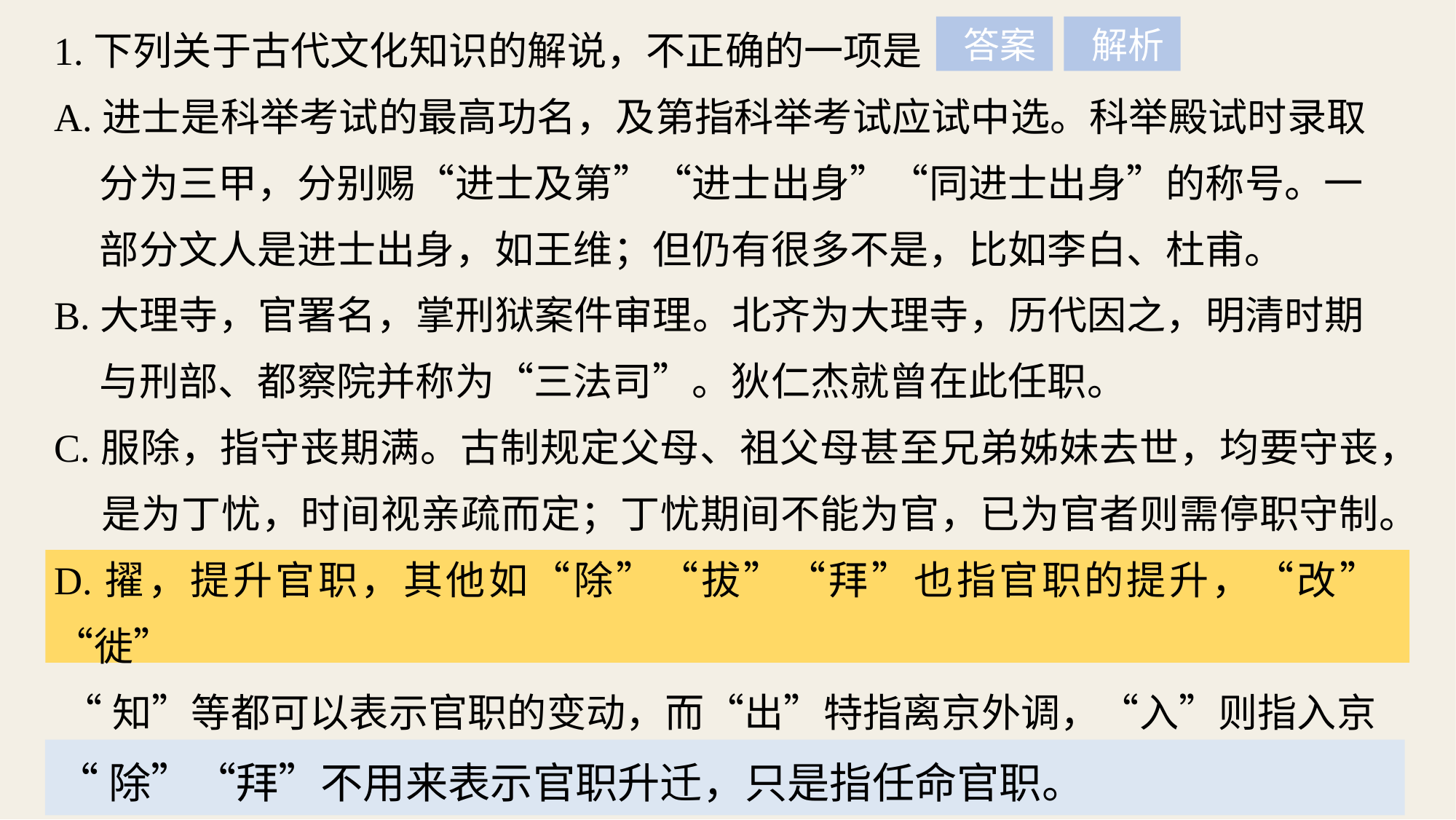

1.下列关于古代文化知识的解说，不正确的一项是
A.进士是科举考试的最高功名，及第指科举考试应试中选。科举殿试时录取
    分为三甲，分别赐“进士及第”“进士出身”“同进士出身”的称号。一
    部分文人是进士出身，如王维；但仍有很多不是，比如李白、杜甫。
B.大理寺，官署名，掌刑狱案件审理。北齐为大理寺，历代因之，明清时期
    与刑部、都察院并称为“三法司”。狄仁杰就曾在此任职。
C.服除，指守丧期满。古制规定父母、祖父母甚至兄弟姊妹去世，均要守丧，
    是为丁忧，时间视亲疏而定；丁忧期间不能为官，已为官者则需停职守制。
D.擢，提升官职，其他如“除”“拔”“拜”也指官职的提升，“改”“徙”
 “知”等都可以表示官职的变动，而“出”特指离京外调，“入”则指入京
    为官。
 答案
 解析

“除”“拜”不用来表示官职升迁，只是指任命官职。